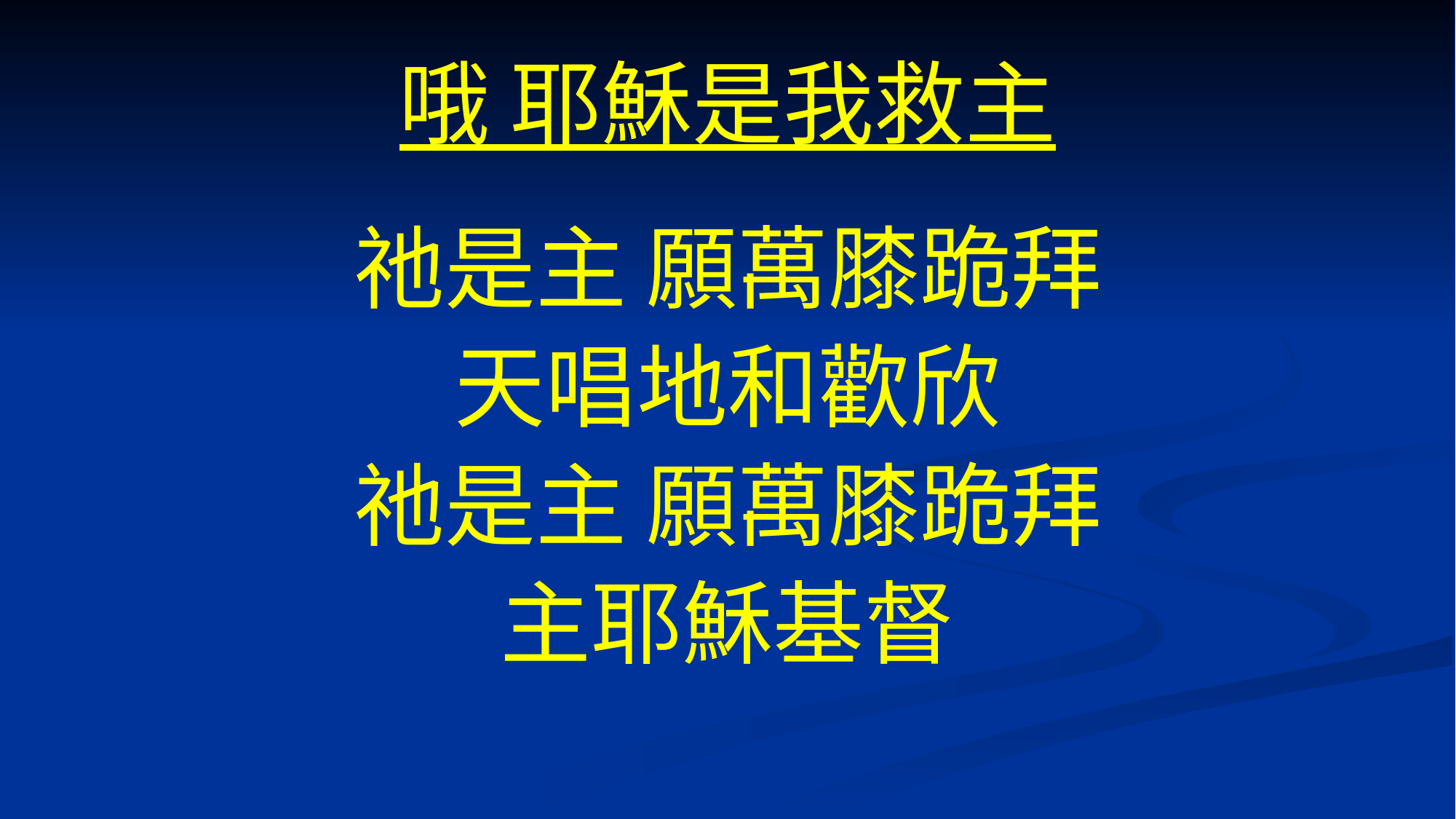

# 哦 耶穌是我救主
祂是主 願萬膝跪拜
天唱地和歡欣
祂是主 願萬膝跪拜
主耶穌基督